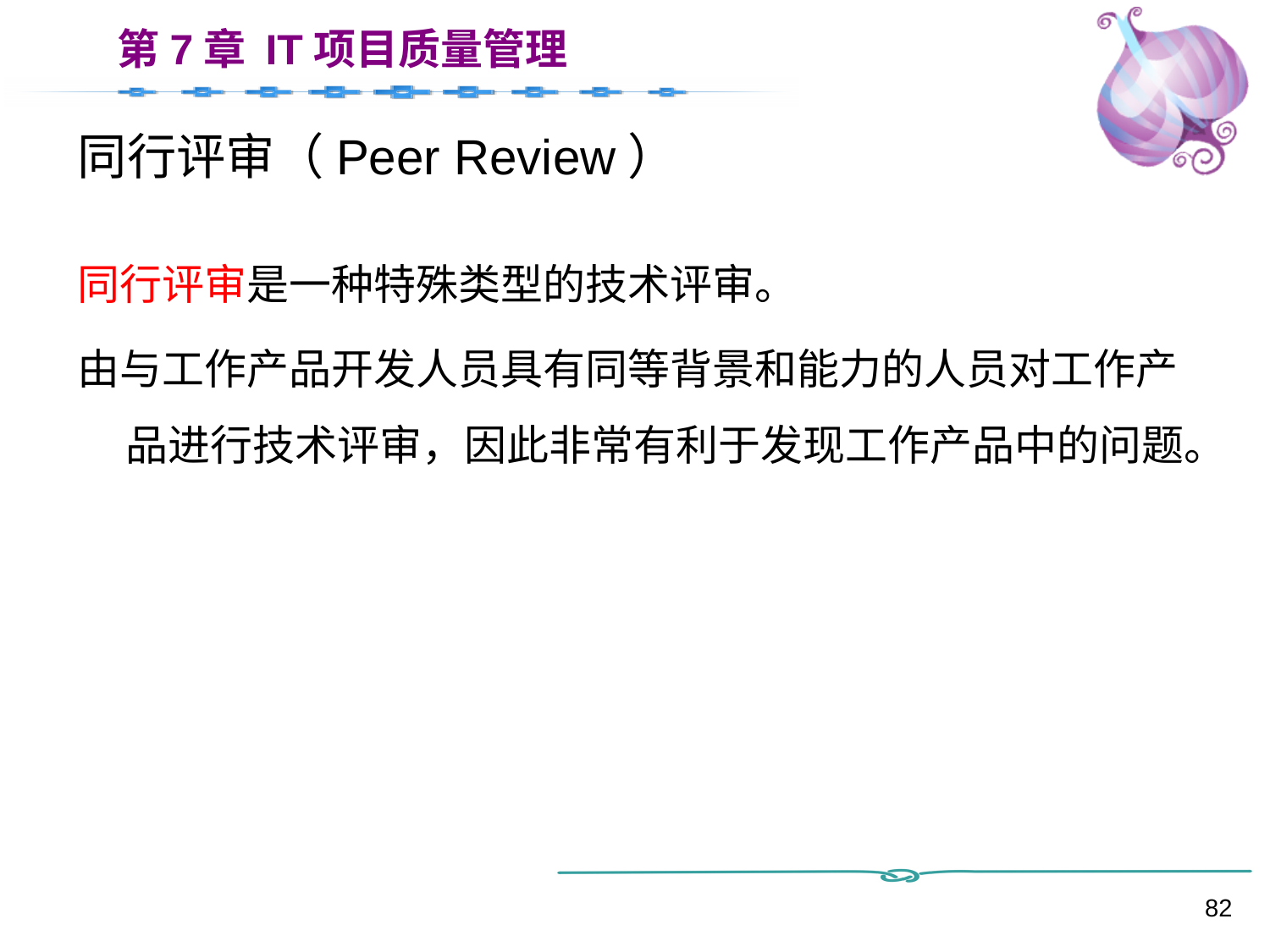

# 同行评审（Peer Review）
同行评审是一种特殊类型的技术评审。
由与工作产品开发人员具有同等背景和能力的人员对工作产品进行技术评审，因此非常有利于发现工作产品中的问题。

82